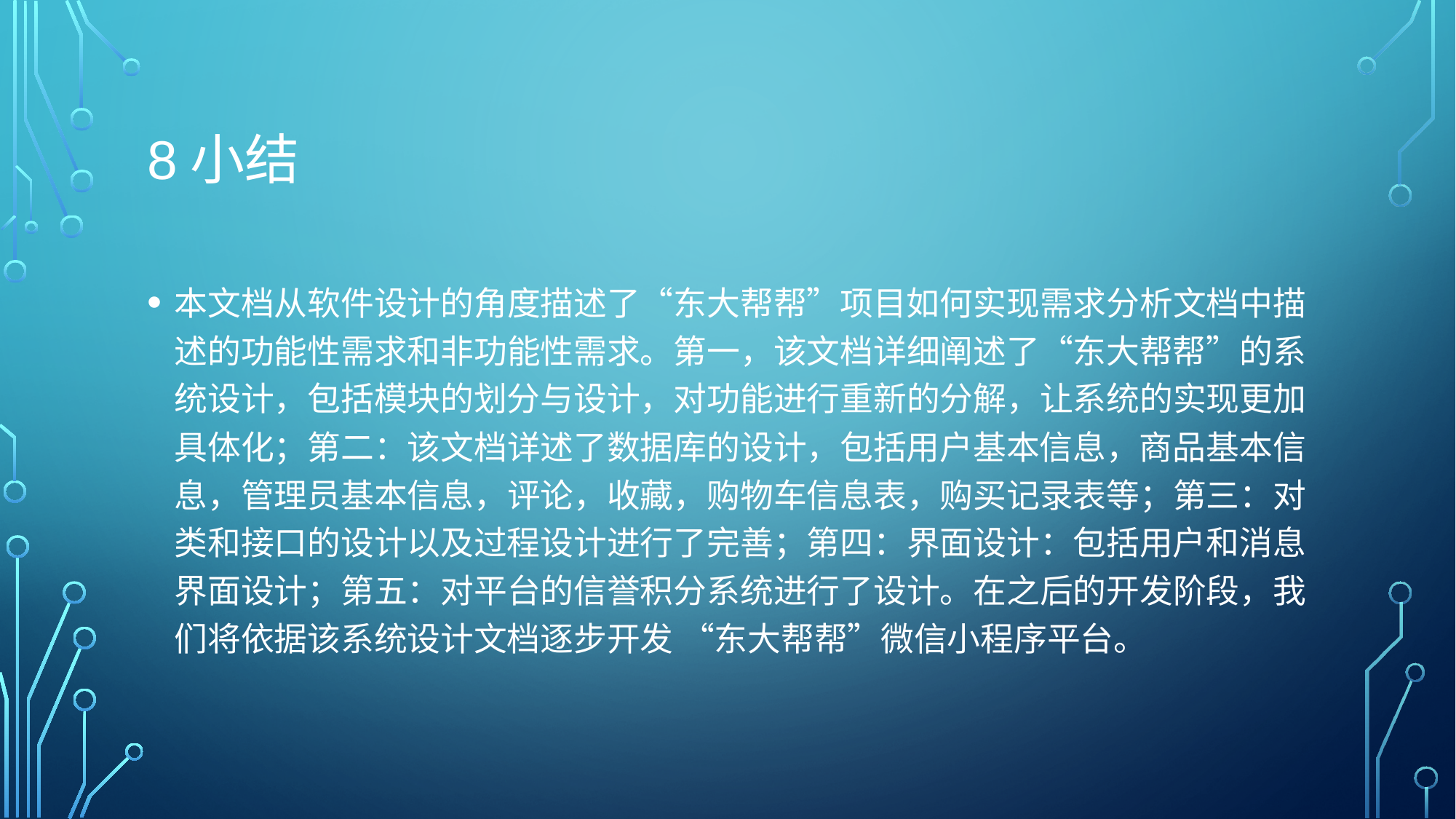

# 8小结
本文档从软件设计的角度描述了“东大帮帮”项目如何实现需求分析文档中描述的功能性需求和非功能性需求。第一，该文档详细阐述了“东大帮帮”的系统设计，包括模块的划分与设计，对功能进行重新的分解，让系统的实现更加具体化；第二：该文档详述了数据库的设计，包括用户基本信息，商品基本信息，管理员基本信息，评论，收藏，购物车信息表，购买记录表等；第三：对类和接口的设计以及过程设计进行了完善；第四：界面设计：包括用户和消息界面设计；第五：对平台的信誉积分系统进行了设计。在之后的开发阶段，我们将依据该系统设计文档逐步开发 “东大帮帮”微信小程序平台。